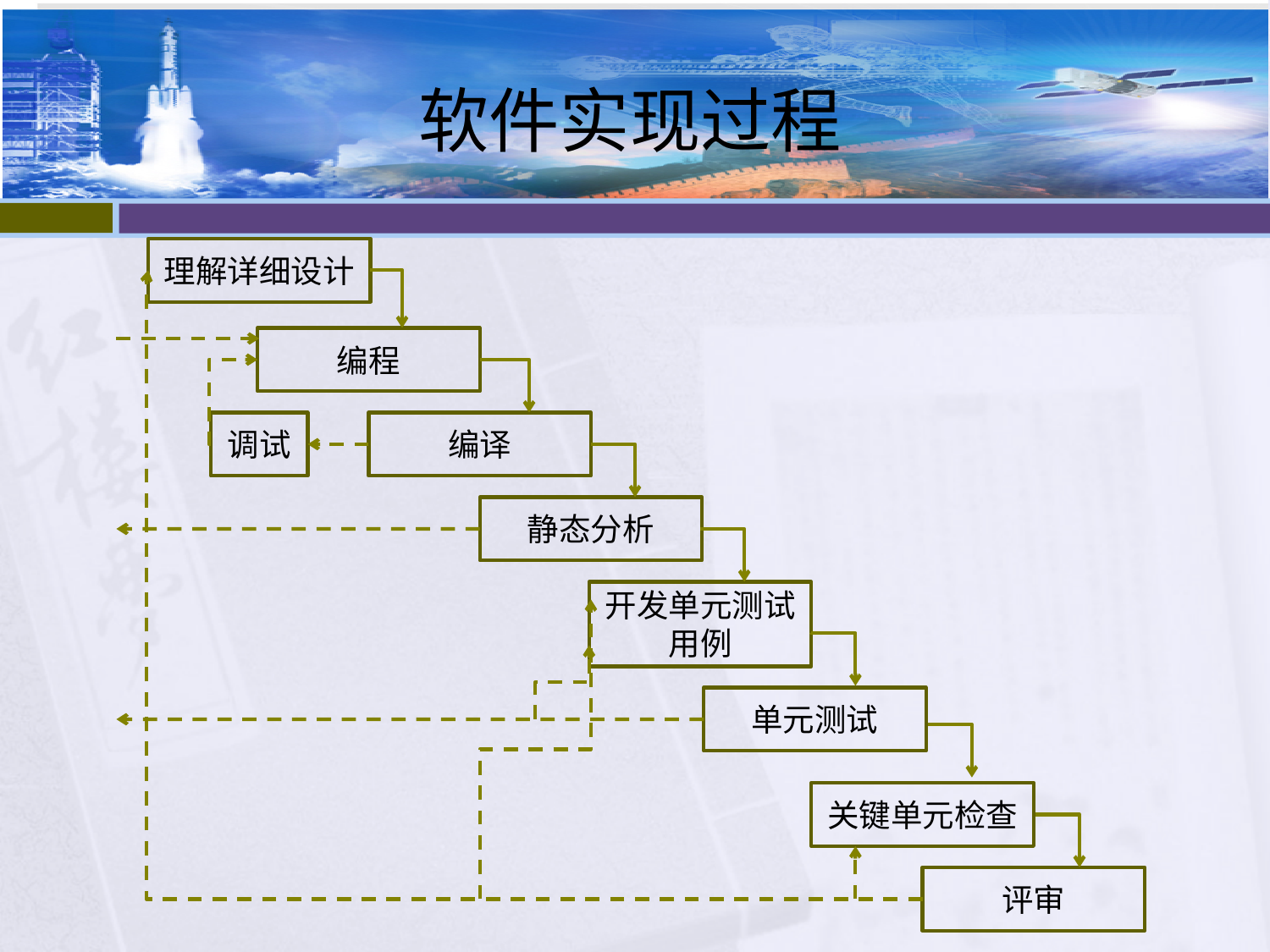

# 软件实现过程
理解详细设计
编程
调试
编译
静态分析
开发单元测试用例
单元测试
关键单元检查
评审